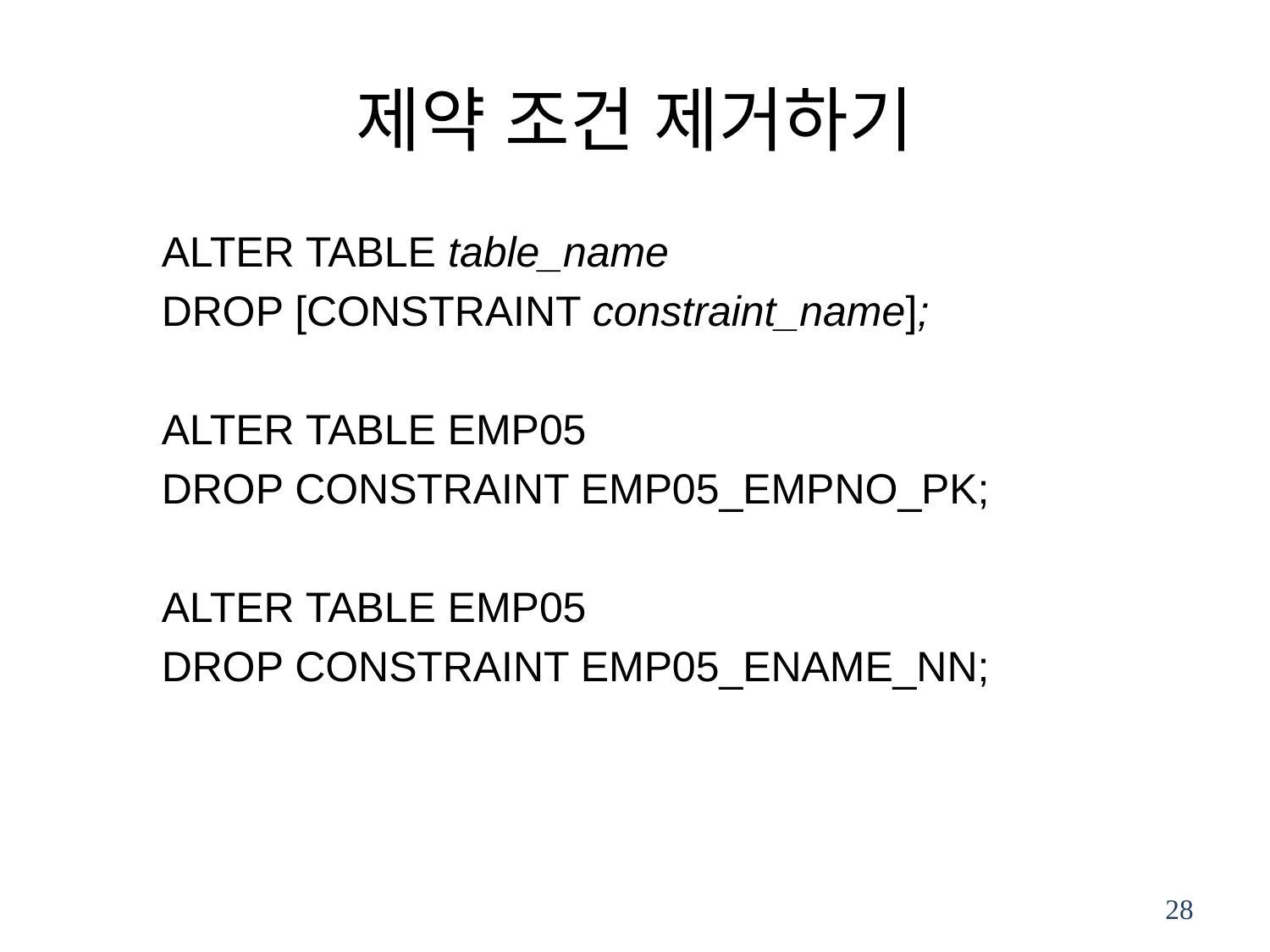

# 제약 조건 제거하기
ALTER TABLE table_name
DROP [CONSTRAINT constraint_name];

ALTER TABLE EMP05
DROP CONSTRAINT EMP05_EMPNO_PK;

ALTER TABLE EMP05
DROP CONSTRAINT EMP05_ENAME_NN;

28